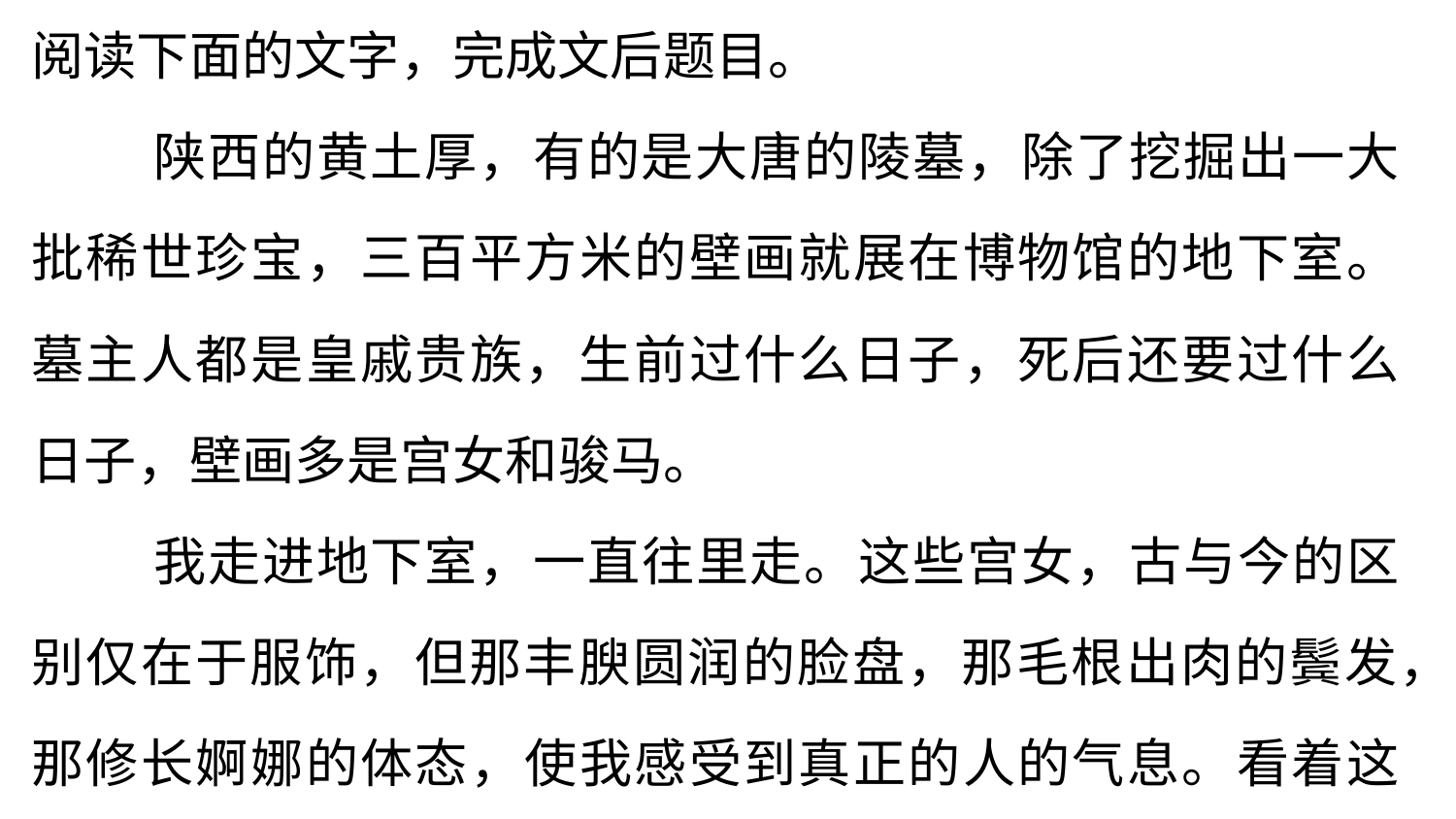

阅读下面的文字，完成文后题目。
        陕西的黄土厚，有的是大唐的陵墓，除了挖掘出一大批稀世珍宝，三百平方米的壁画就展在博物馆的地下室。墓主人都是皇戚贵族，生前过什么日子，死后还要过什么日子，壁画多是宫女和骏马。
        我走进地下室，一直往里走。这些宫女，古与今的区别仅在于服饰，但那丰腴圆润的脸盘，那毛根出肉的鬓发，那修长婀娜的体态，使我感受到真正的人的气息。看着这些女